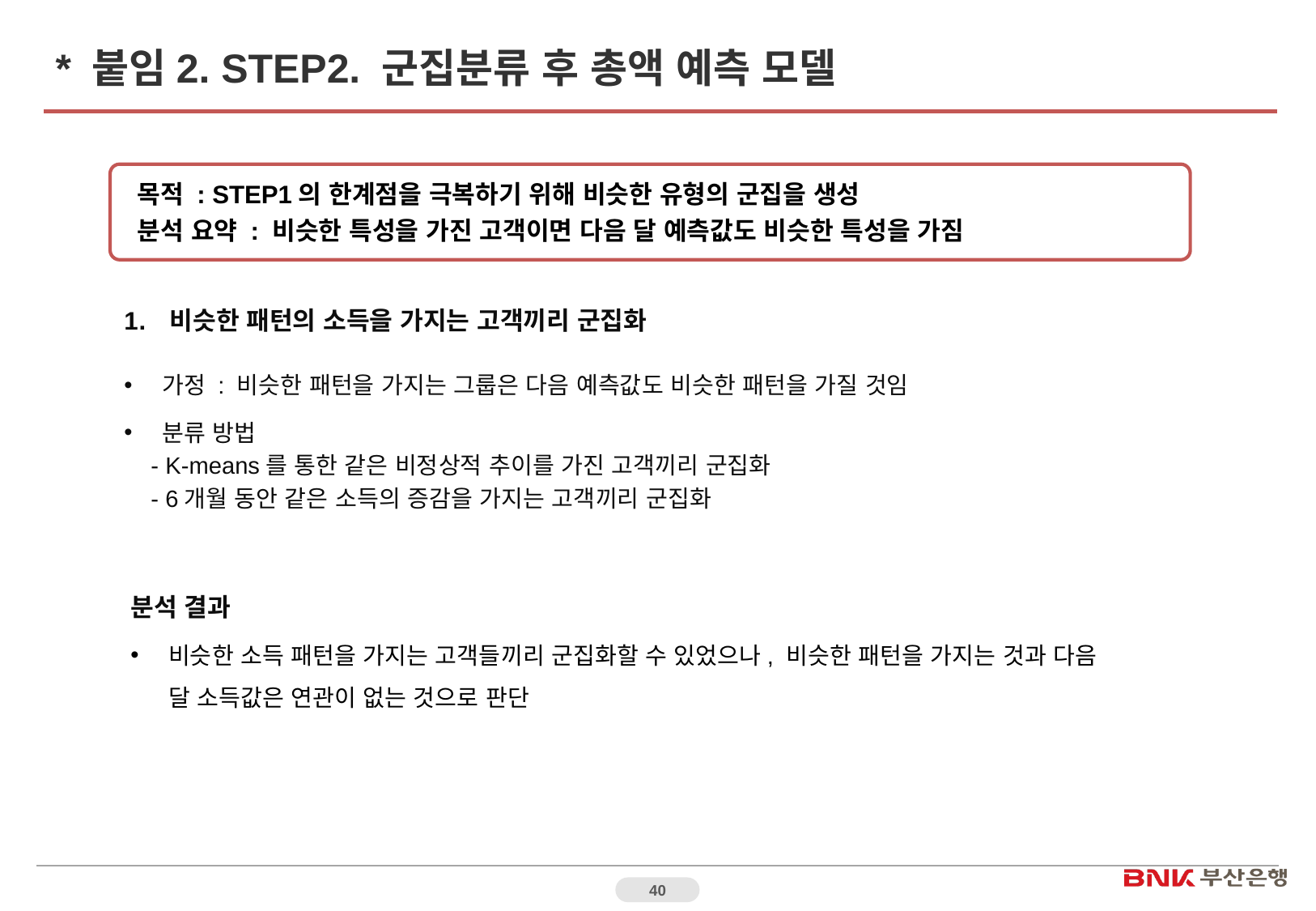

* 붙임2. STEP2. 군집분류 후 총액 예측 모델

목적 : STEP1의 한계점을 극복하기 위해 비슷한 유형의 군집을 생성
분석 요약 : 비슷한 특성을 가진 고객이면 다음 달 예측값도 비슷한 특성을 가짐

목적 : STEP1의 한계점을 극복하기 위해 비슷한 유형의 군집을 생성
가정 : 비슷한 특성을 가진 고객이면 다음 달 예측값도 비슷한 특성을 가짐
비슷한 패턴의 소득을 가지는 고객끼리 군집화

가정 : 비슷한 패턴을 가지는 그룹은 다음 예측값도 비슷한 패턴을 가질 것임
분류 방법
    - K-means를 통한 같은 비정상적 추이를 가진 고객끼리 군집화
    - 6개월 동안 같은 소득의 증감을 가지는 고객끼리 군집화
분석 결과
비슷한 소득 패턴을 가지는 고객들끼리 군집화할 수 있었으나, 비슷한 패턴을 가지는 것과 다음 달 소득값은 연관이 없는 것으로 판단